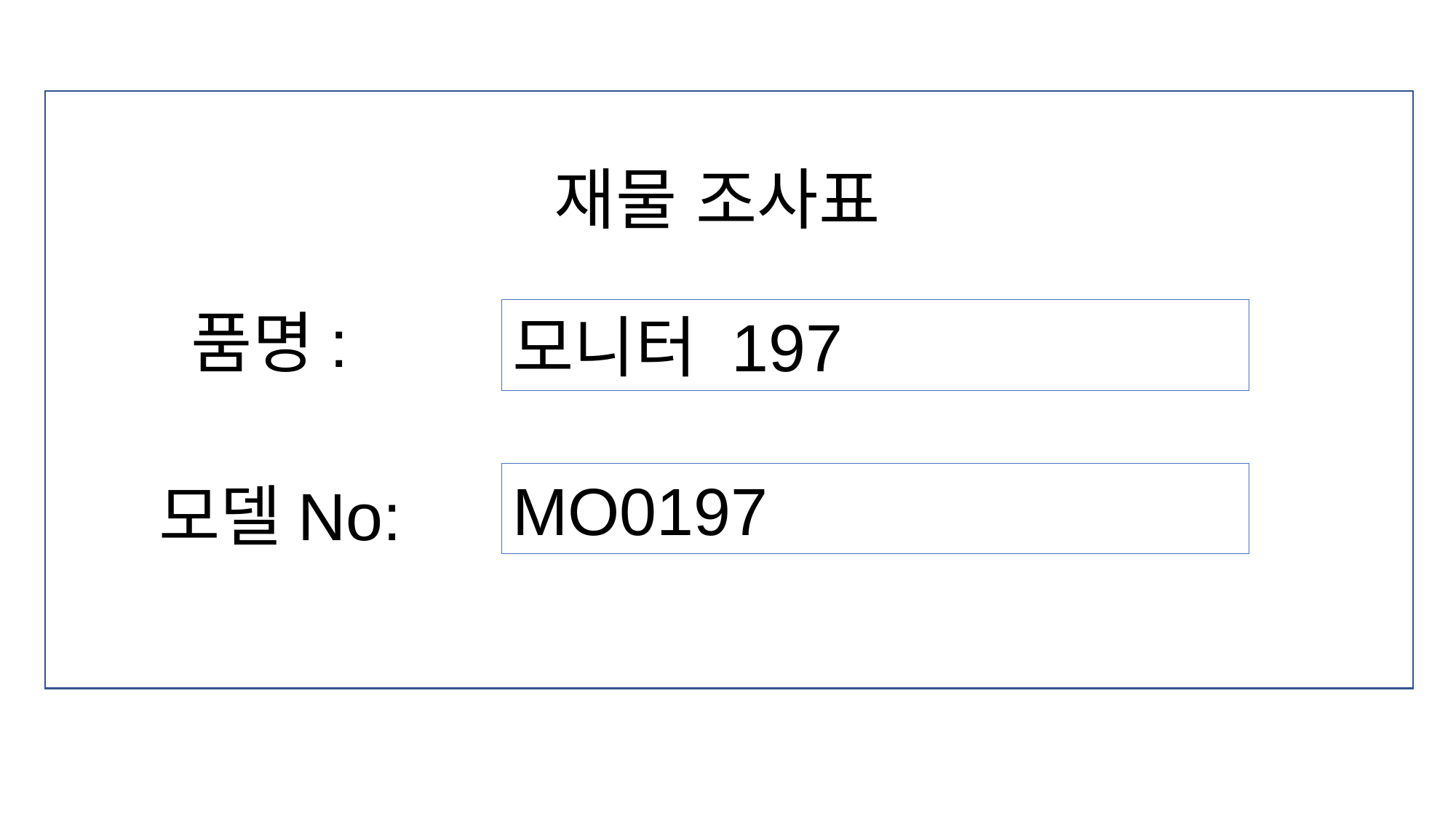

재물 조사표
품명:
모니터 197
MO0197
모델No: